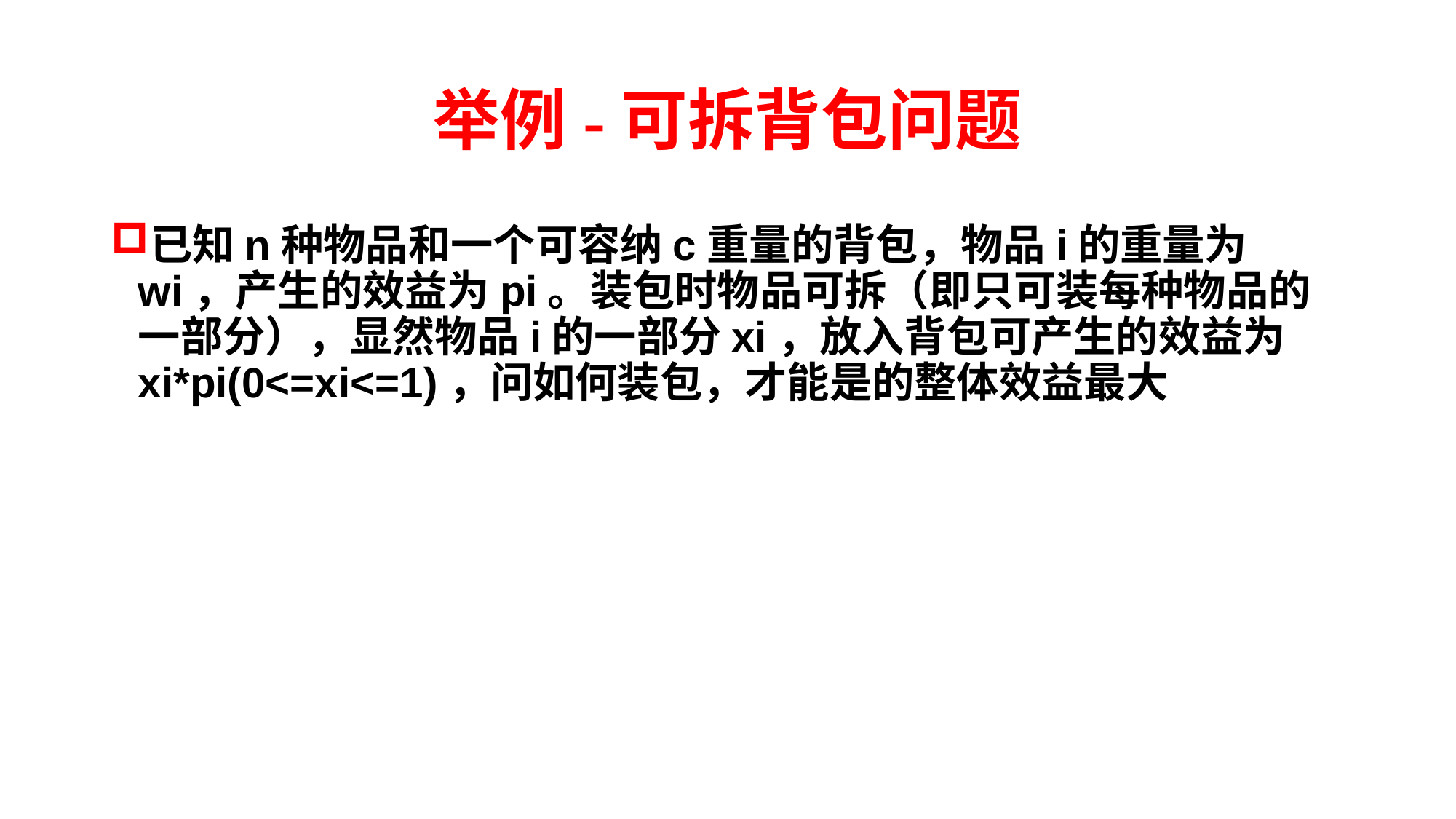

# 举例-可拆背包问题
已知n种物品和一个可容纳c重量的背包，物品i的重量为wi，产生的效益为pi。装包时物品可拆（即只可装每种物品的一部分），显然物品i的一部分xi，放入背包可产生的效益为xi*pi(0<=xi<=1)，问如何装包，才能是的整体效益最大